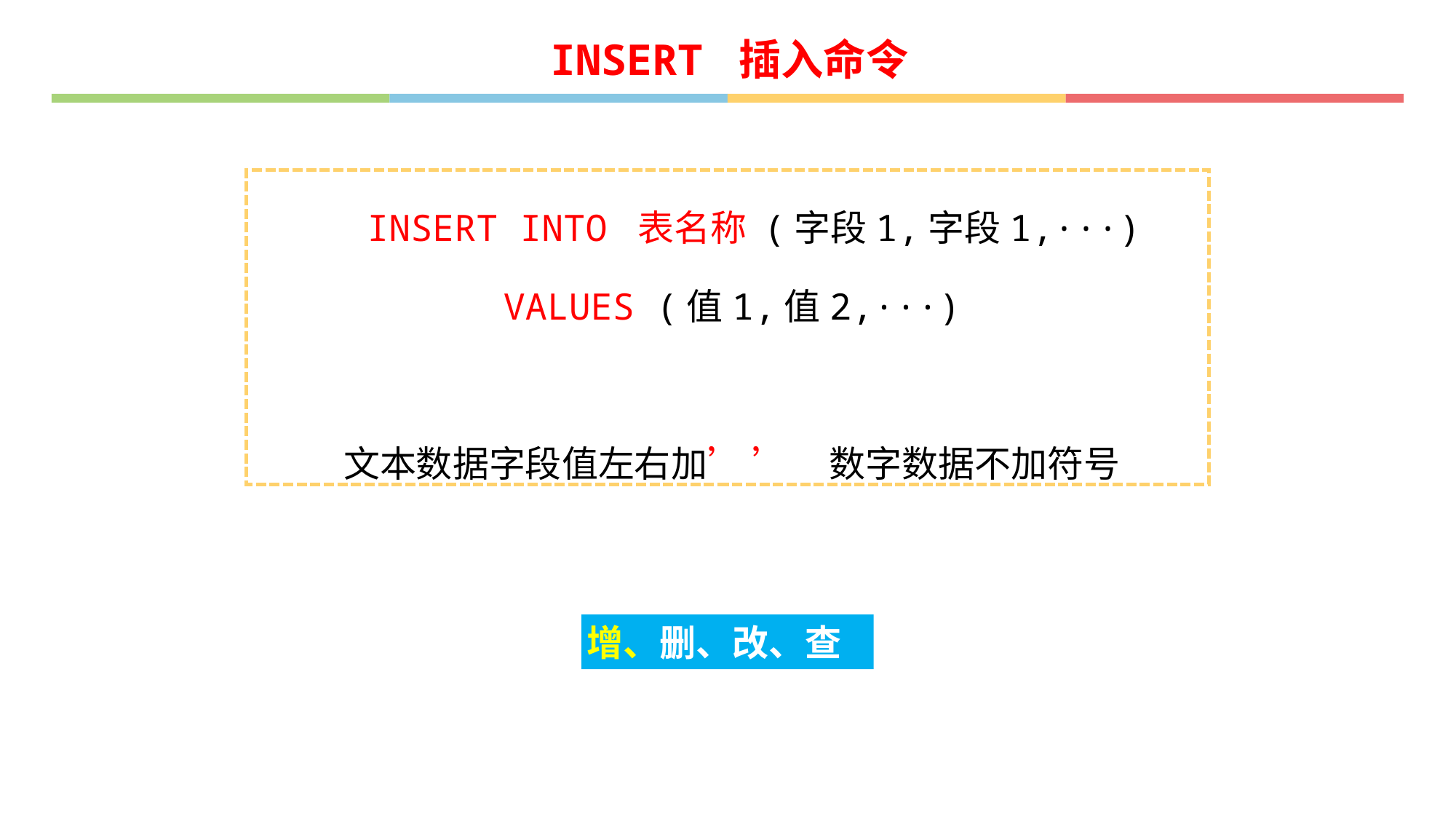

INSERT 插入命令
  INSERT INTO 表名称 (字段1,字段1,···)
VALUES (值1,值2,···)

文本数据字段值左右加’ ’     数字数据不加符号
增、删、改、查